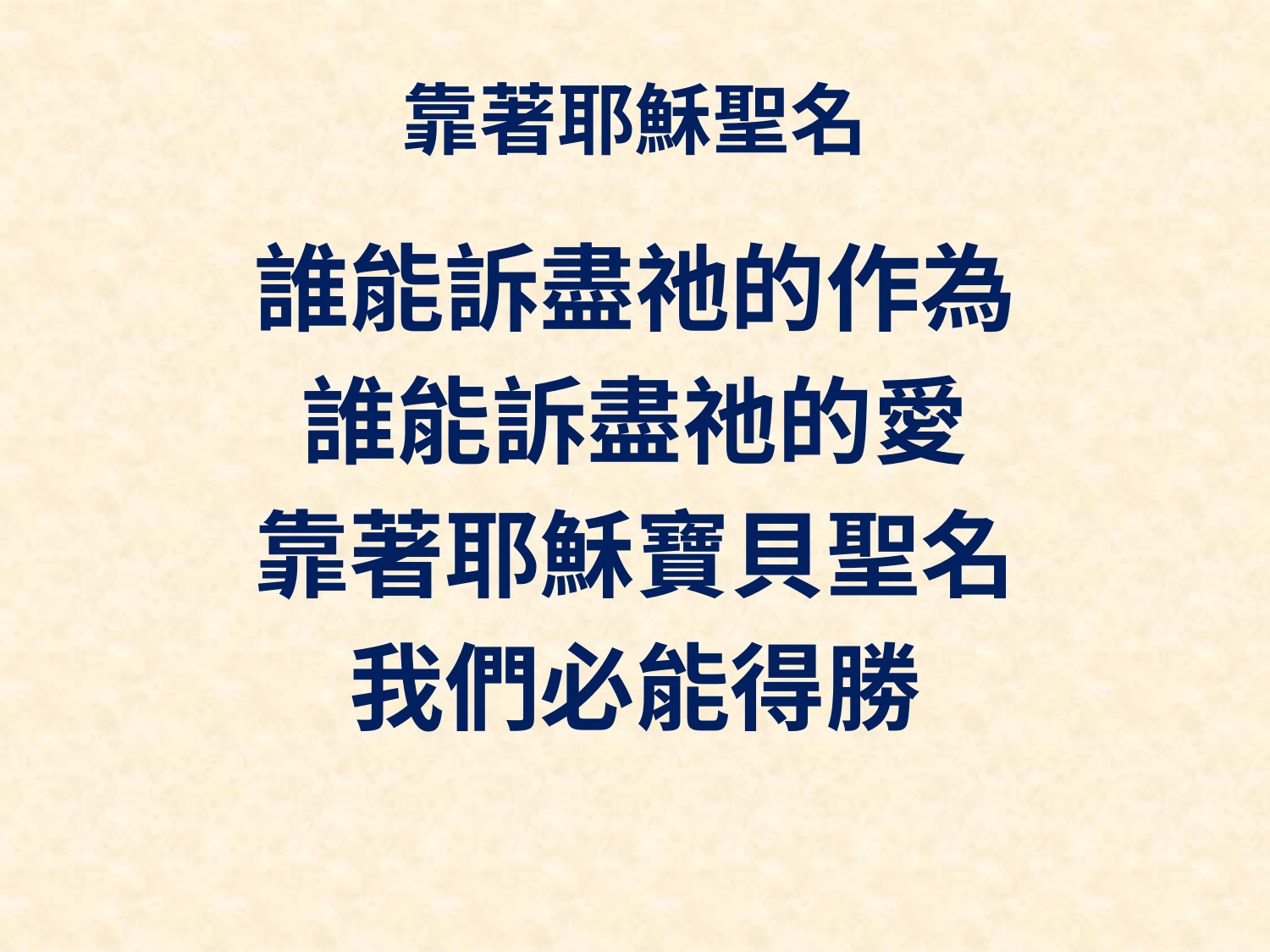

靠著耶穌聖名
誰能訴盡祂的作為
誰能訴盡祂的愛
靠著耶穌寶貝聖名
我們必能得勝